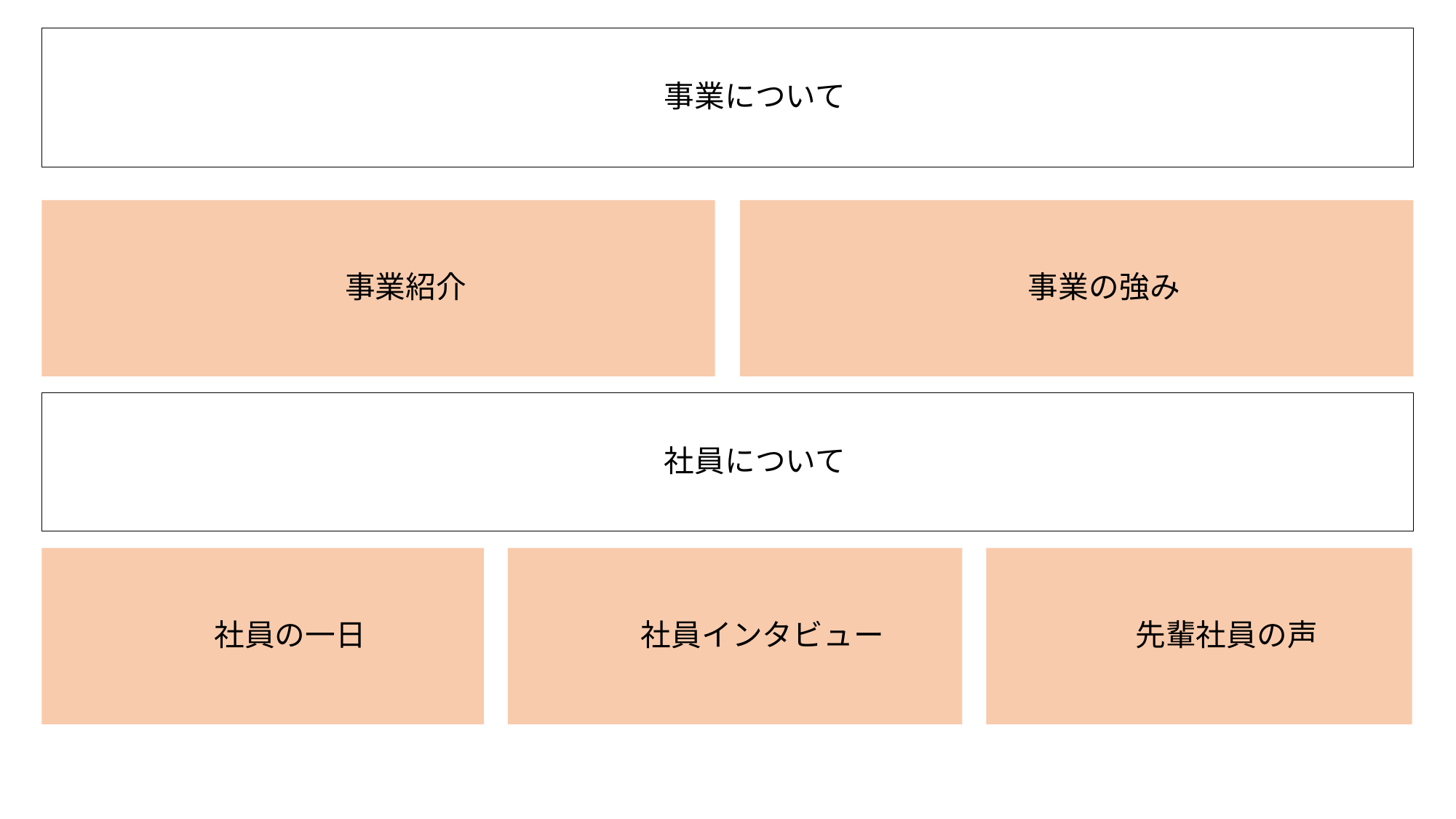

事業について
事業紹介
事業の強み
社員について
社員の一日
社員インタビュー
先輩社員の声